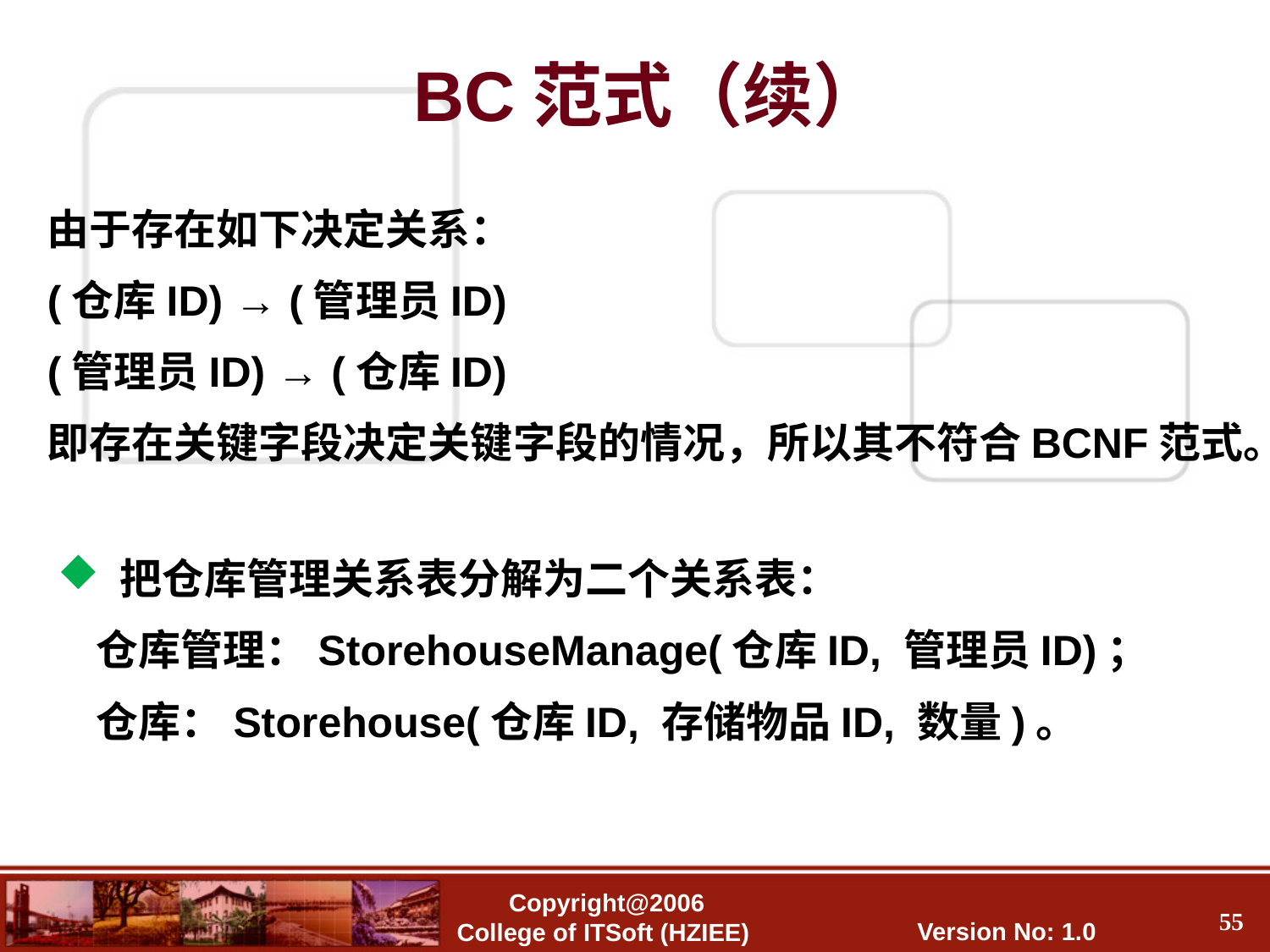

BC范式（续）
由于存在如下决定关系：
(仓库ID) → (管理员ID)
(管理员ID) → (仓库ID)
即存在关键字段决定关键字段的情况，所以其不符合BCNF范式。
 把仓库管理关系表分解为二个关系表：
   仓库管理：StorehouseManage(仓库ID, 管理员ID)；
   仓库：Storehouse(仓库ID, 存储物品ID, 数量)。